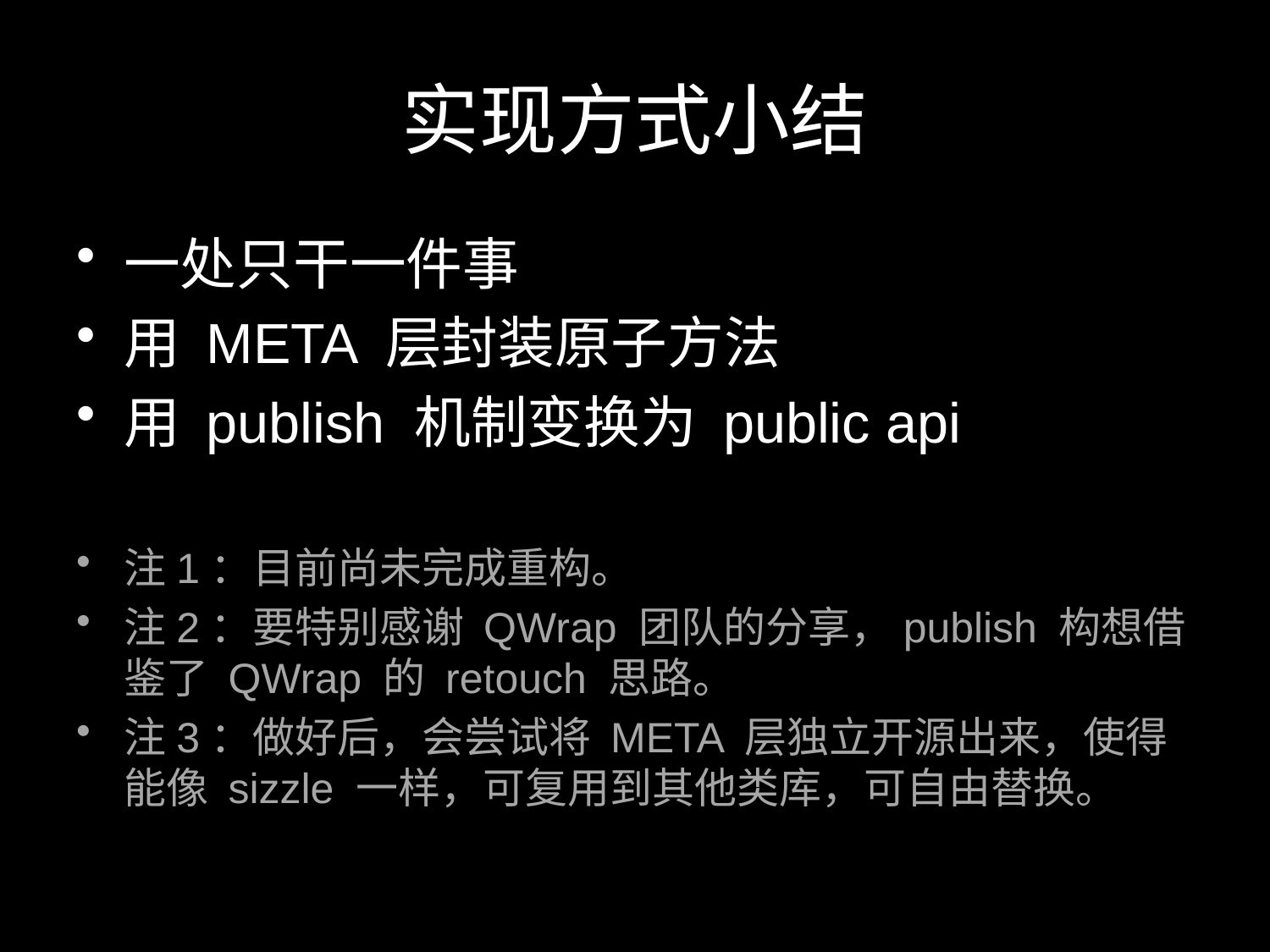

# 实现方式小结
一处只干一件事
用 META 层封装原子方法
用 publish 机制变换为 public api

注1：目前尚未完成重构。
注2：要特别感谢 QWrap 团队的分享，publish 构想借鉴了 QWrap 的 retouch 思路。
注3：做好后，会尝试将 META 层独立开源出来，使得能像 sizzle 一样，可复用到其他类库，可自由替换。